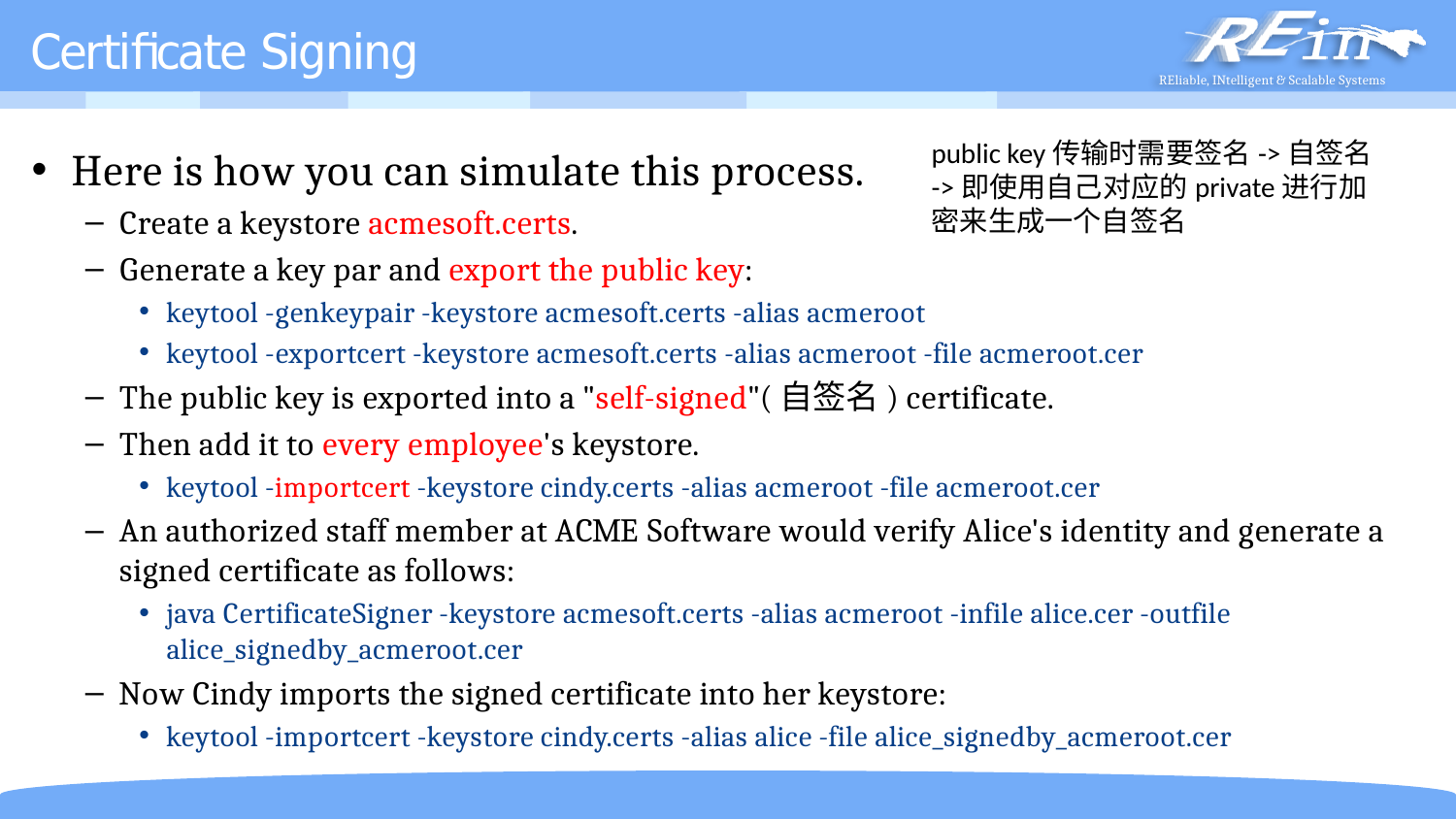

# Certificate Signing
public key传输时需要签名->自签名
->即使用自己对应的private进行加密来生成一个自签名
Here is how you can simulate this process.
Create a keystore acmesoft.certs.
Generate a key par and export the public key:
keytool -genkeypair -keystore acmesoft.certs -alias acmeroot
keytool -exportcert -keystore acmesoft.certs -alias acmeroot -file acmeroot.cer
The public key is exported into a "self-signed"(自签名) certificate.
Then add it to every employee's keystore.
keytool -importcert -keystore cindy.certs -alias acmeroot -file acmeroot.cer
An authorized staff member at ACME Software would verify Alice's identity and generate a signed certificate as follows:
java CertificateSigner -keystore acmesoft.certs -alias acmeroot -infile alice.cer -outfile alice_signedby_acmeroot.cer
Now Cindy imports the signed certificate into her keystore:
keytool -importcert -keystore cindy.certs -alias alice -file alice_signedby_acmeroot.cer

32